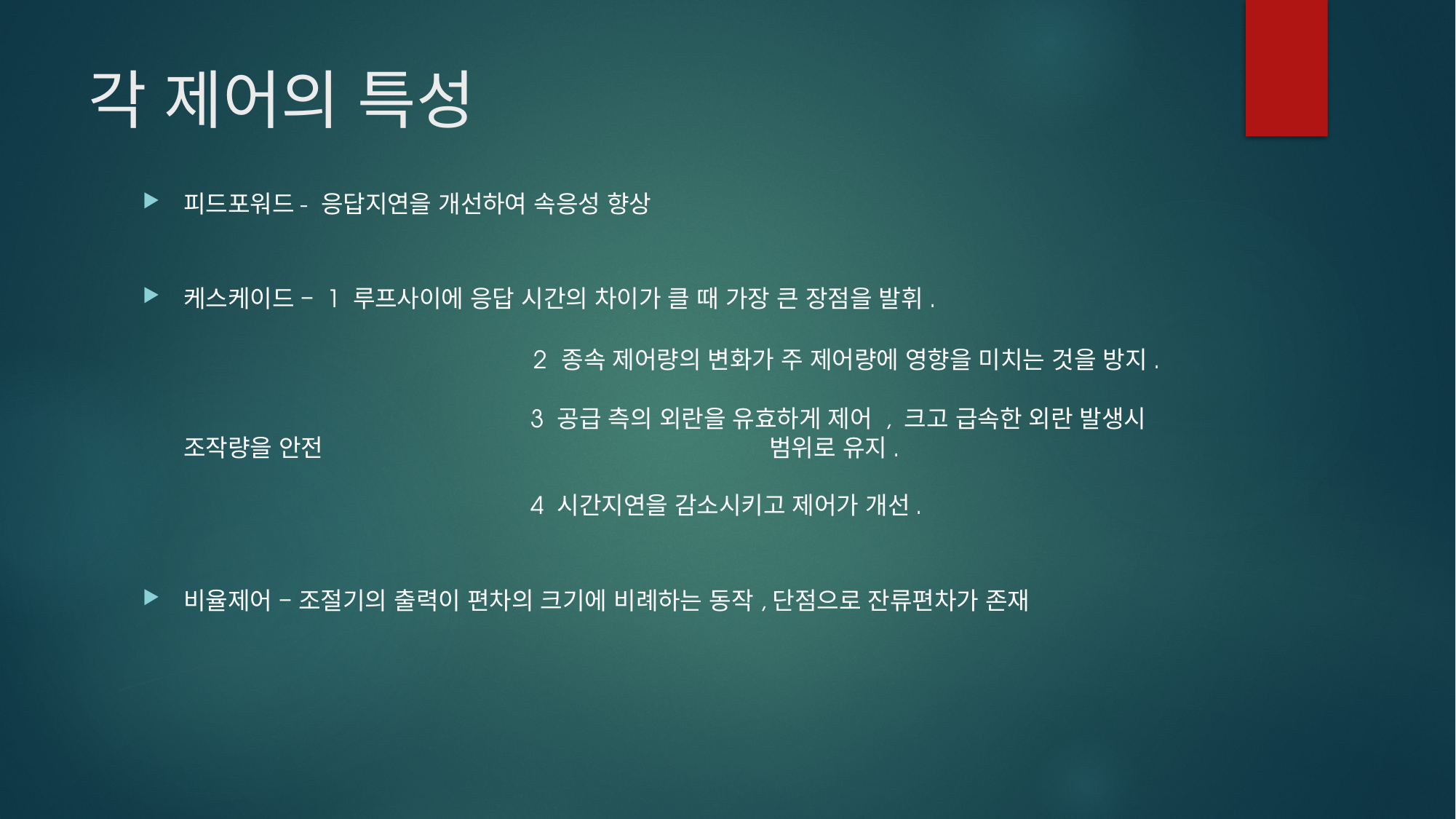

# 각 제어의 특성
피드포워드- 응답지연을 개선하여 속응성 향상

케스케이드 – 1 루프사이에 응답 시간의 차이가 클 때 가장 큰 장점을 발휘.
			   2 종속 제어량의 변화가 주 제어량에 영향을 미치는 것을 방지.
			   3 공급 측의 외란을 유효하게 제어 , 크고 급속한 외란 발생시 조작량을 안전				      범위로 유지.
			   4 시간지연을 감소시키고 제어가 개선.

비율제어 – 조절기의 출력이 편차의 크기에 비례하는 동작,단점으로 잔류편차가 존재